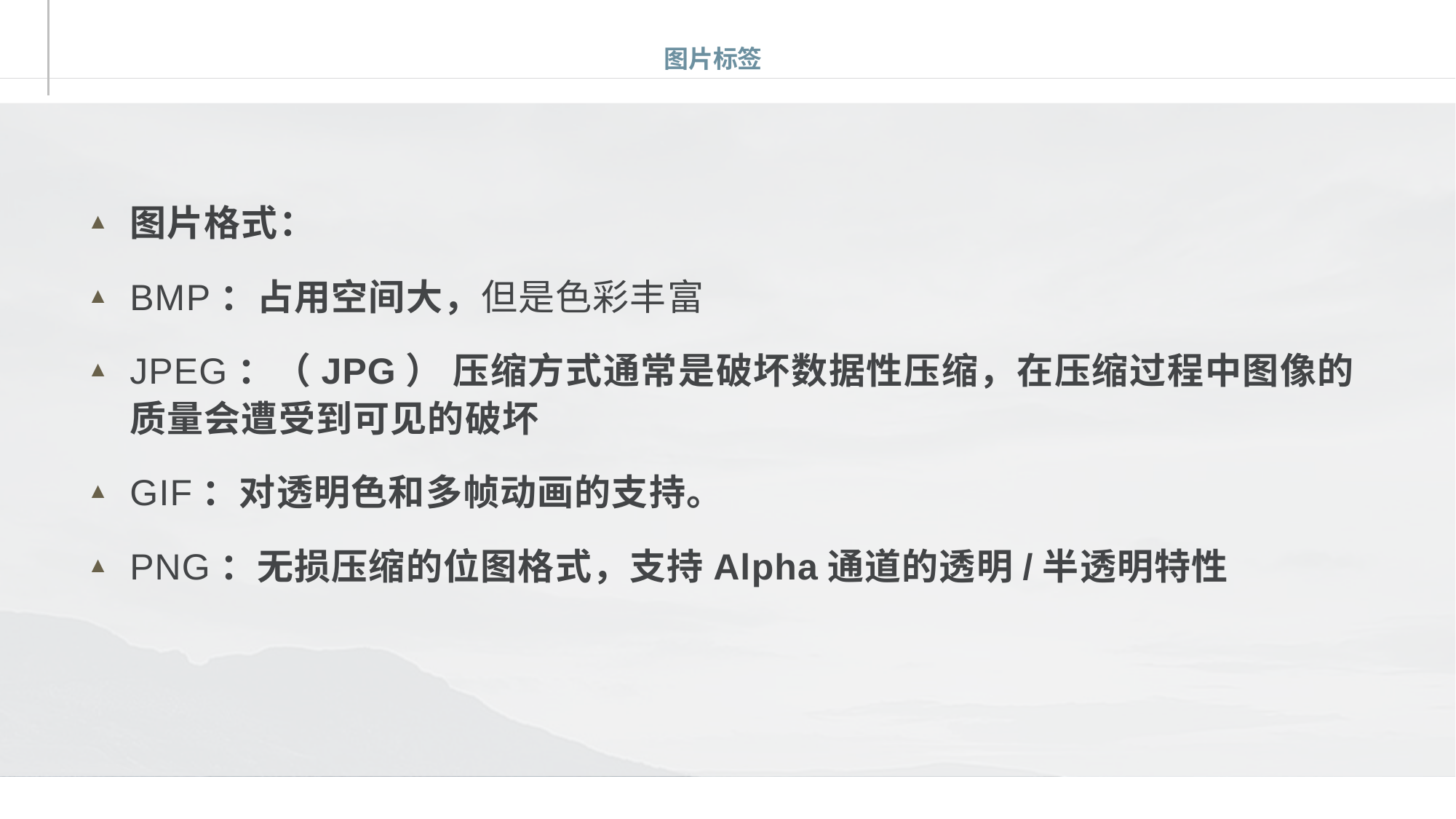

# 图片标签

图片格式：
BMP：占用空间大，但是色彩丰富
JPEG：（JPG） 压缩方式通常是破坏数据性压缩，在压缩过程中图像的质量会遭受到可见的破坏
GIF：对透明色和多帧动画的支持。
PNG：无损压缩的位图格式，支持Alpha通道的透明/半透明特性